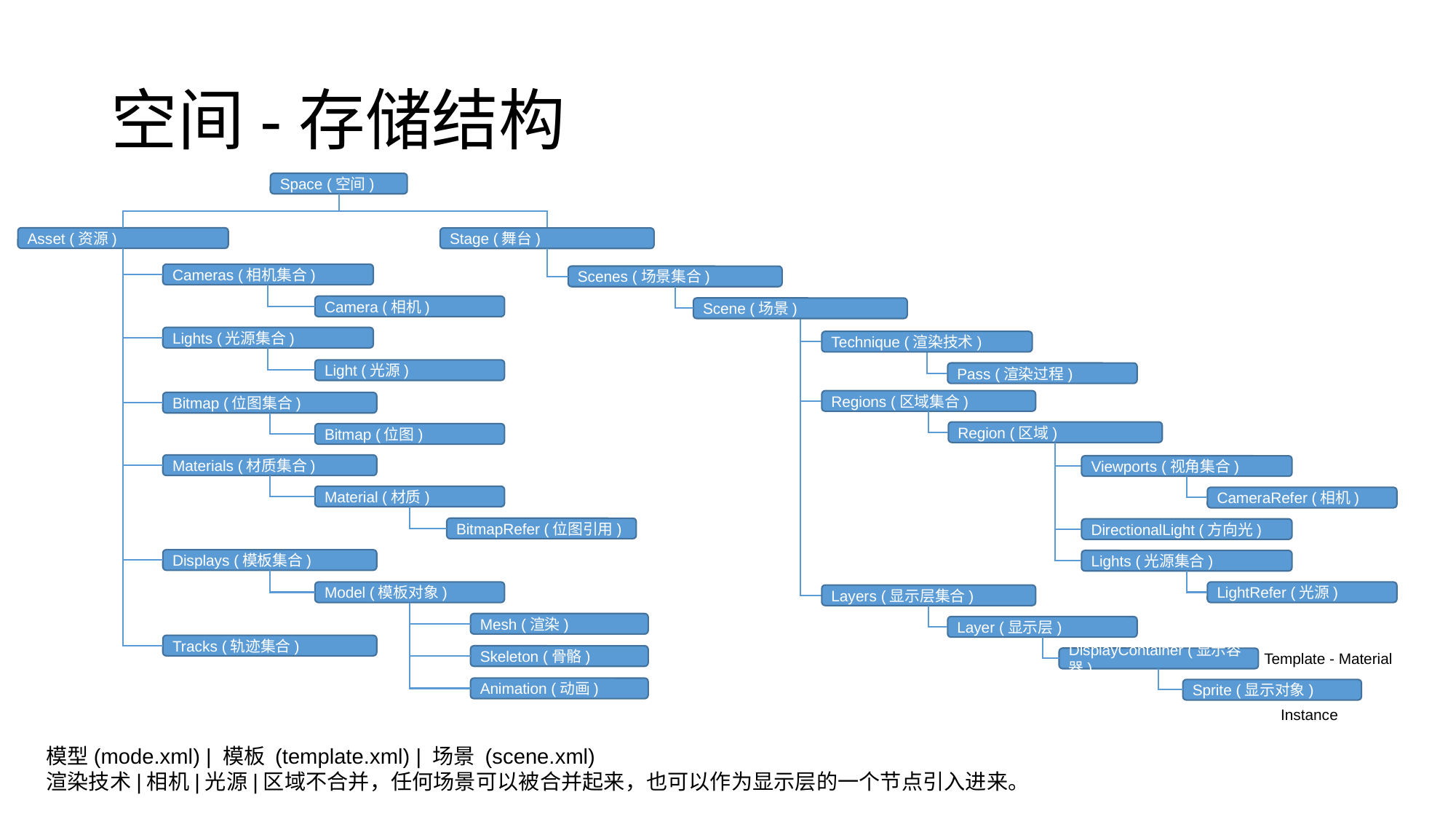

# 空间-存储结构
Space (空间)
Asset (资源)
Stage (舞台)
Cameras (相机集合)
Scenes (场景集合)
Camera (相机)
Scene (场景)
Lights (光源集合)
Technique (渲染技术)
Light (光源)
Pass (渲染过程)
Regions (区域集合)
Bitmap (位图集合)
Region (区域)
Bitmap (位图)
Materials (材质集合)
Viewports (视角集合)
Material (材质)
CameraRefer (相机)
BitmapRefer (位图引用)
DirectionalLight (方向光)
Displays (模板集合)
Lights (光源集合)
LightRefer (光源)
Model (模板对象)
Layers (显示层集合)
Mesh (渲染)
Layer (显示层)
Tracks (轨迹集合)
Skeleton (骨骼)
DisplayContainer (显示容器)
Template - Material
Animation (动画)
Sprite (显示对象)
Instance
模型(mode.xml) | 模板 (template.xml) | 场景 (scene.xml)
渲染技术|相机|光源|区域不合并，任何场景可以被合并起来，也可以作为显示层的一个节点引入进来。